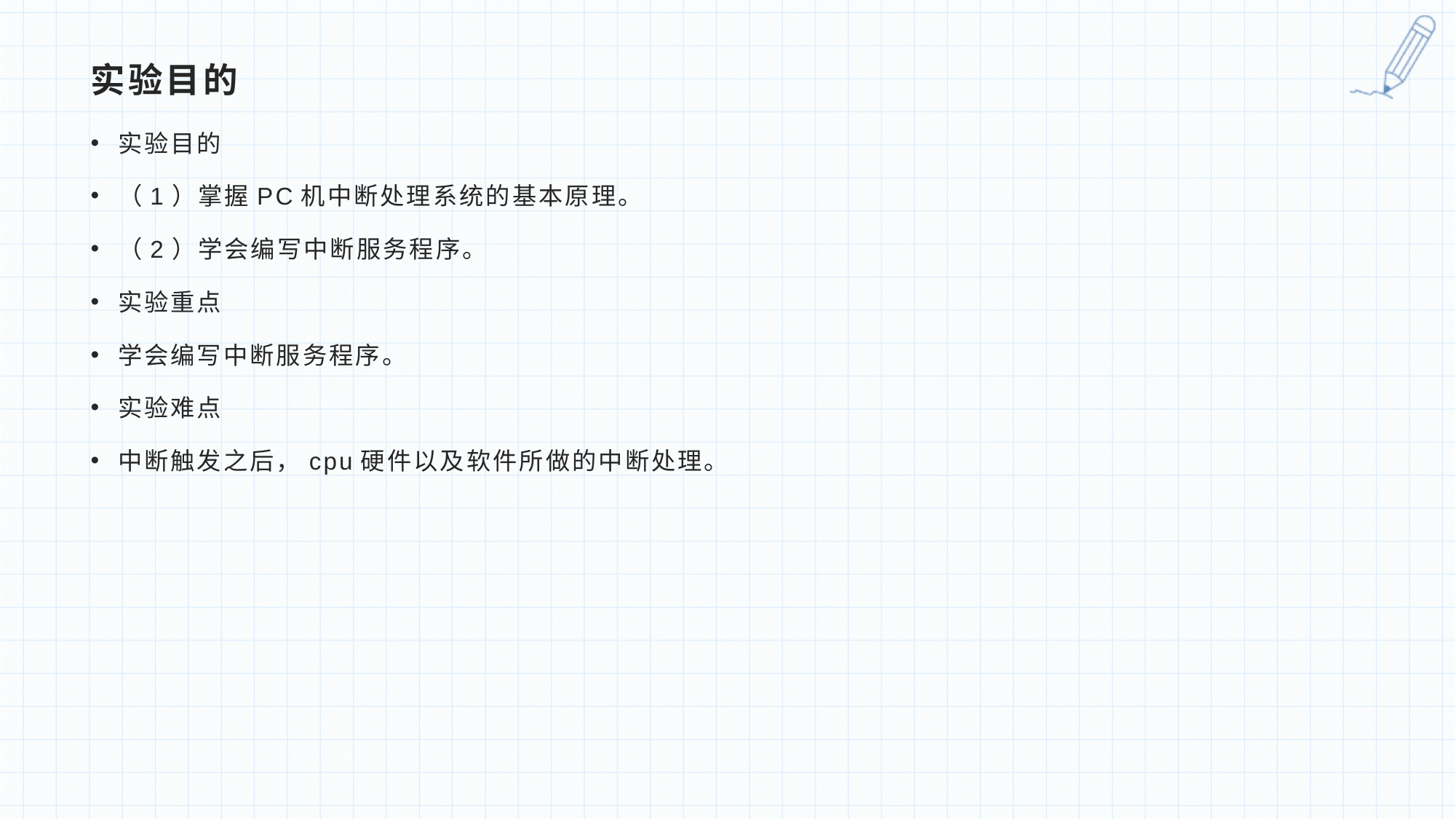

# 实验目的
实验目的
（1）掌握PC机中断处理系统的基本原理。
（2）学会编写中断服务程序。
实验重点
学会编写中断服务程序。
实验难点
中断触发之后，cpu硬件以及软件所做的中断处理。